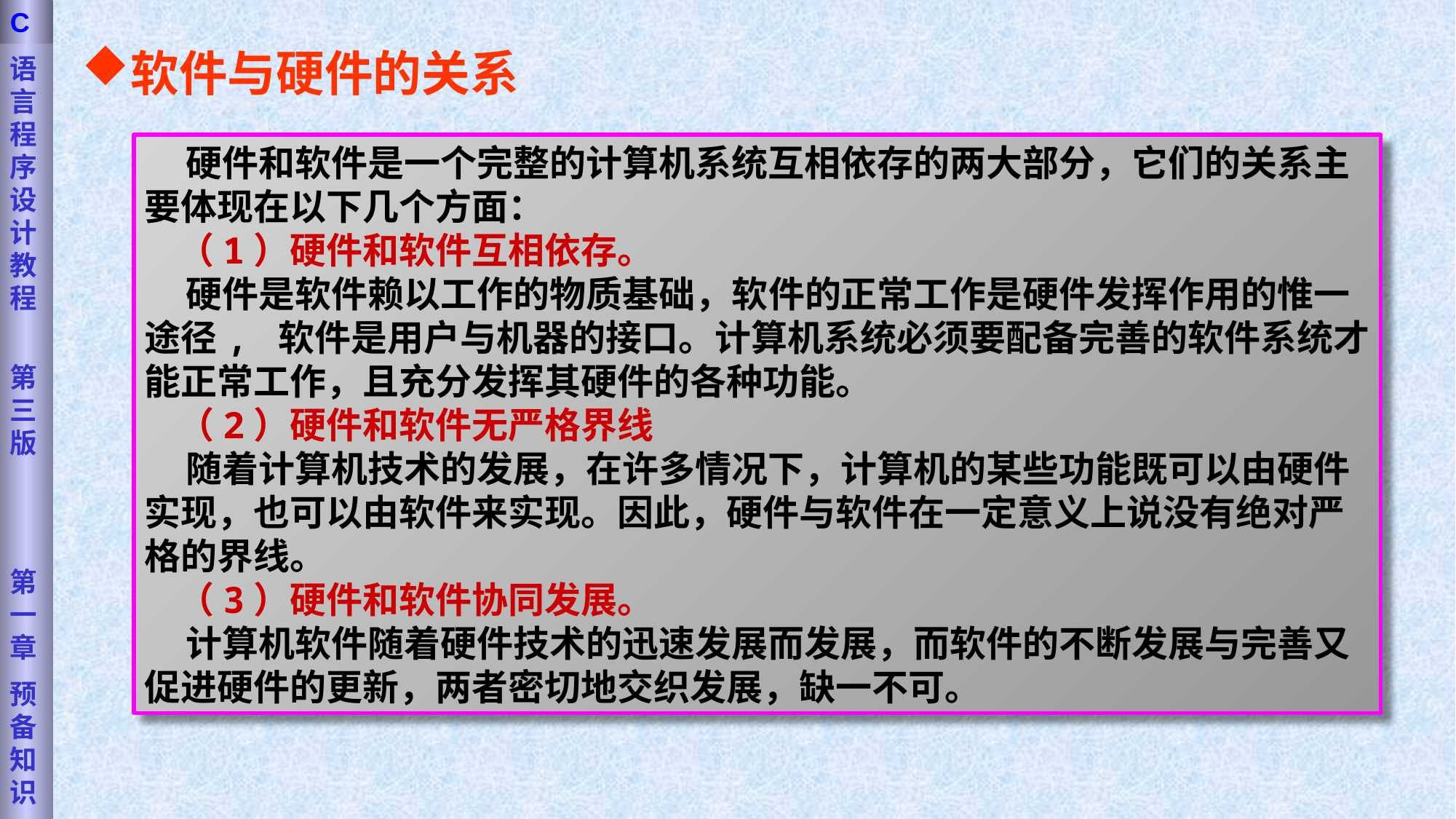

语言程序设计教程
第三版

第一章
预备知识
C
软件与硬件的关系
    硬件和软件是一个完整的计算机系统互相依存的两大部分，它们的关系主要体现在以下几个方面：
   （1）硬件和软件互相依存。
    硬件是软件赖以工作的物质基础，软件的正常工作是硬件发挥作用的惟一途径, 软件是用户与机器的接口。计算机系统必须要配备完善的软件系统才能正常工作，且充分发挥其硬件的各种功能。
   （2）硬件和软件无严格界线
    随着计算机技术的发展，在许多情况下，计算机的某些功能既可以由硬件实现，也可以由软件来实现。因此，硬件与软件在一定意义上说没有绝对严格的界线。
   （3）硬件和软件协同发展。
    计算机软件随着硬件技术的迅速发展而发展，而软件的不断发展与完善又促进硬件的更新，两者密切地交织发展，缺一不可。